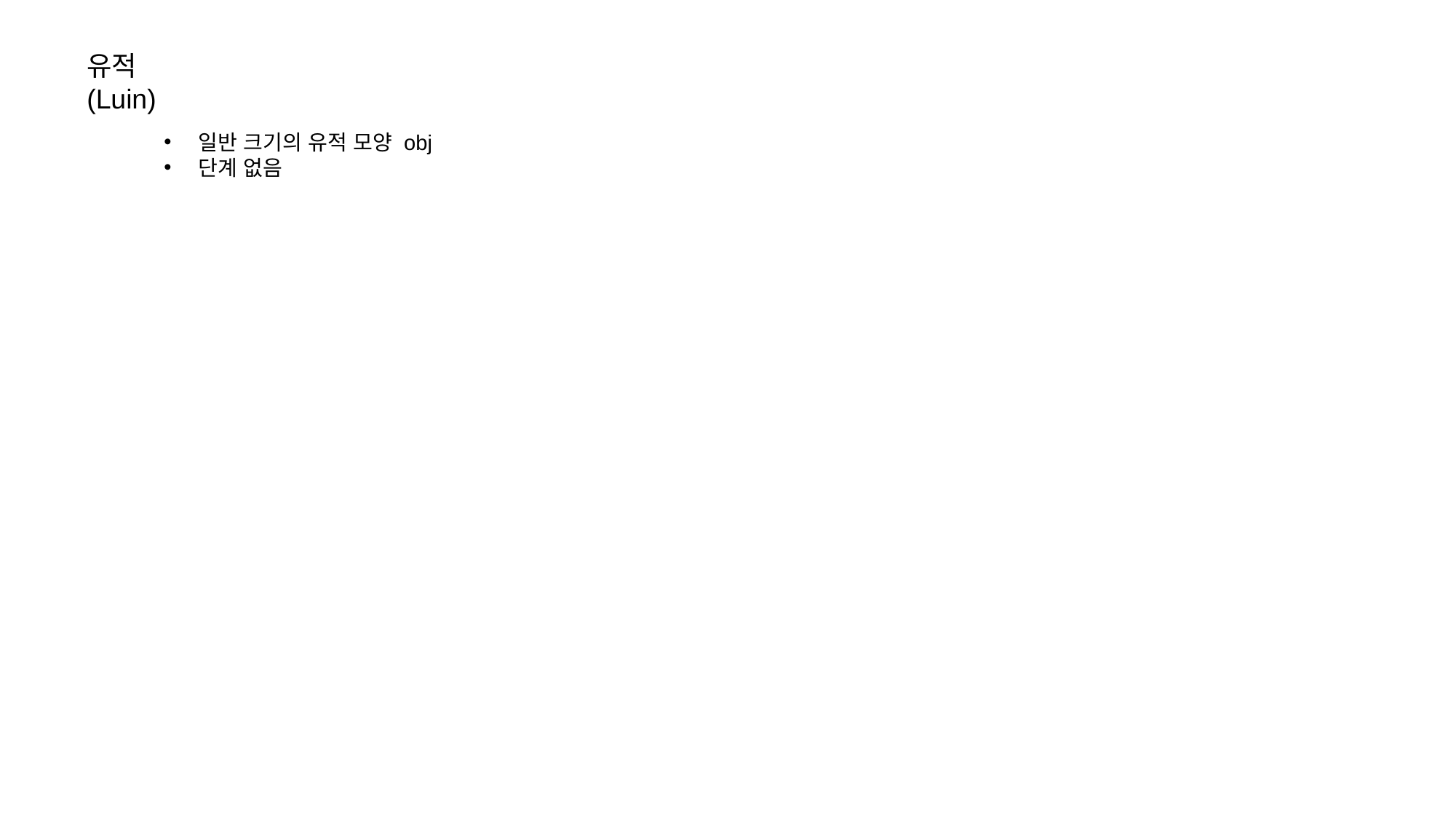

유적 (Luin)
일반 크기의 유적 모양 obj
단계 없음